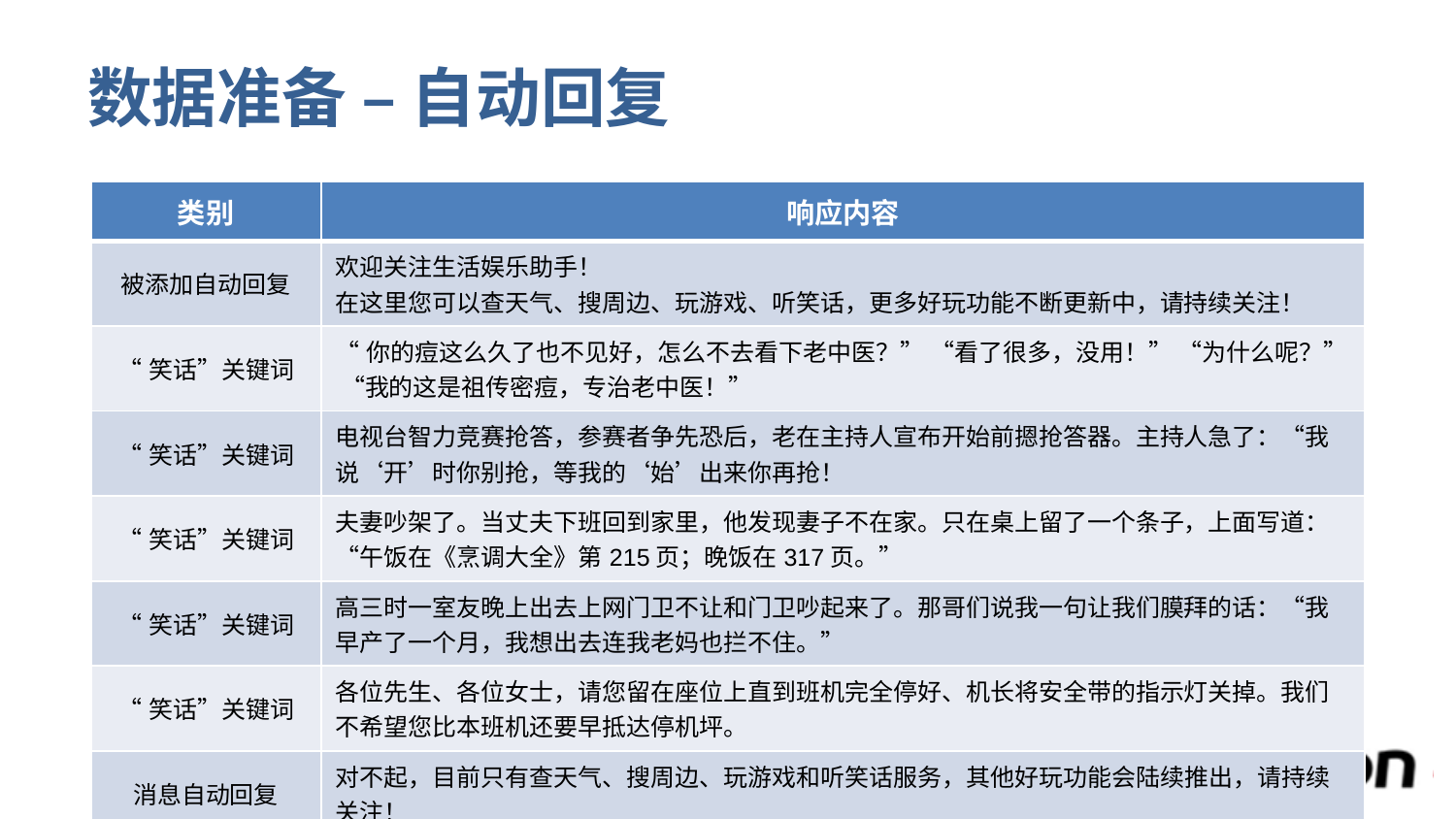

# 数据准备 – 自动回复
| 类别 | 响应内容 |
| --- | --- |
| 被添加自动回复 | 欢迎关注生活娱乐助手！ 在这里您可以查天气、搜周边、玩游戏、听笑话，更多好玩功能不断更新中，请持续关注！ |
| “笑话”关键词 | “你的痘这么久了也不见好，怎么不去看下老中医？” “看了很多，没用！” “为什么呢？” “我的这是祖传密痘，专治老中医！” |
| “笑话”关键词 | 电视台智力竞赛抢答，参赛者争先恐后，老在主持人宣布开始前摁抢答器。主持人急了：“我说‘开’时你别抢，等我的‘始’出来你再抢！ |
| “笑话”关键词 | 夫妻吵架了。当丈夫下班回到家里，他发现妻子不在家。只在桌上留了一个条子，上面写道：“午饭在《烹调大全》第215页；晚饭在317页。” |
| “笑话”关键词 | 高三时一室友晚上出去上网门卫不让和门卫吵起来了。那哥们说我一句让我们膜拜的话：“我早产了一个月，我想出去连我老妈也拦不住。” |
| “笑话”关键词 | 各位先生、各位女士，请您留在座位上直到班机完全停好、机长将安全带的指示灯关掉。我们不希望您比本班机还要早抵达停机坪。 |
| 消息自动回复 | 对不起，目前只有查天气、搜周边、玩游戏和听笑话服务，其他好玩功能会陆续推出，请持续关注！ |